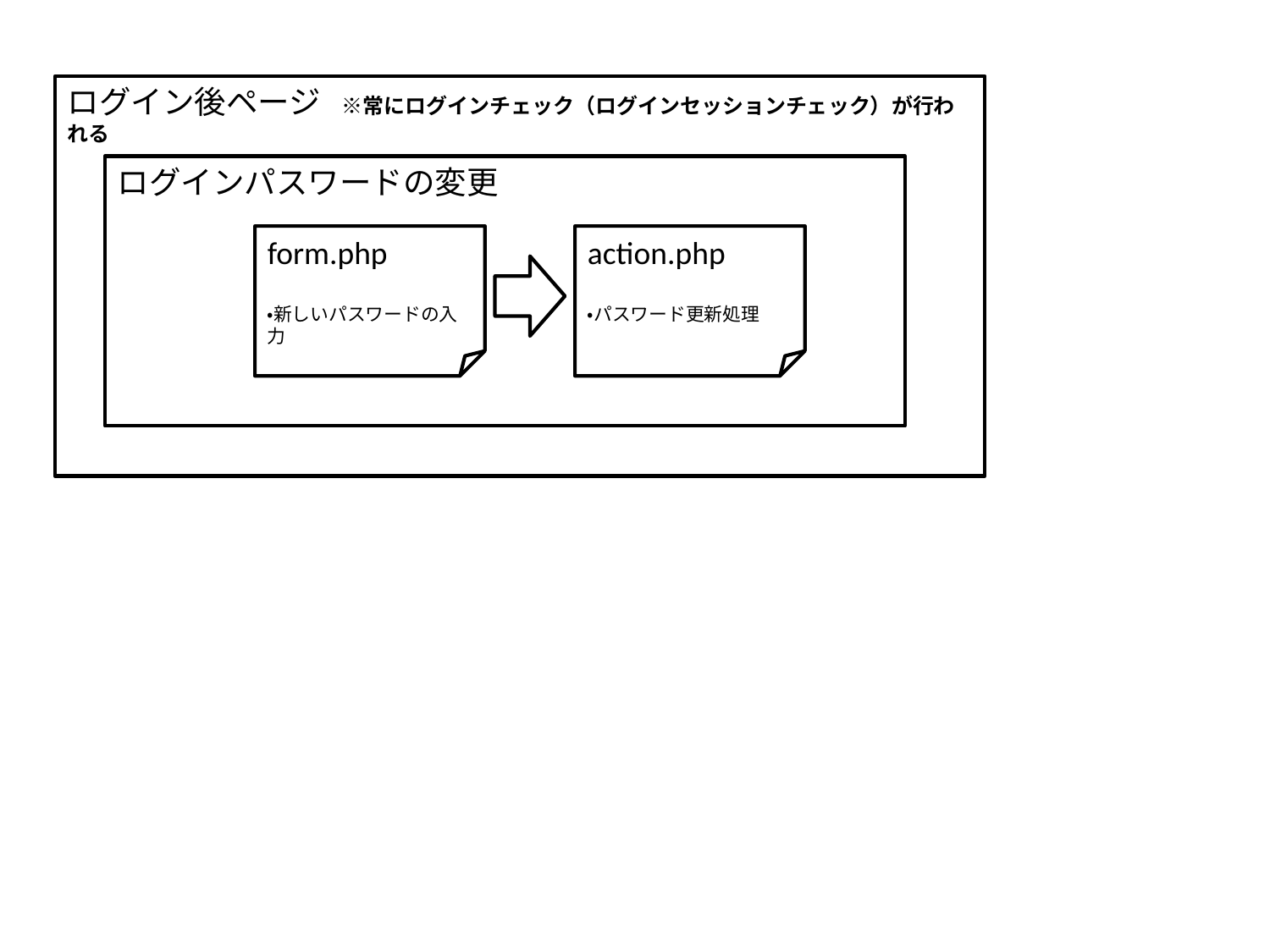

ログイン後ページ　※常にログインチェック（ログインセッションチェック）が行われる

ログインパスワードの変更
form.php
action.php

・新しいパスワードの入力
・パスワード更新処理